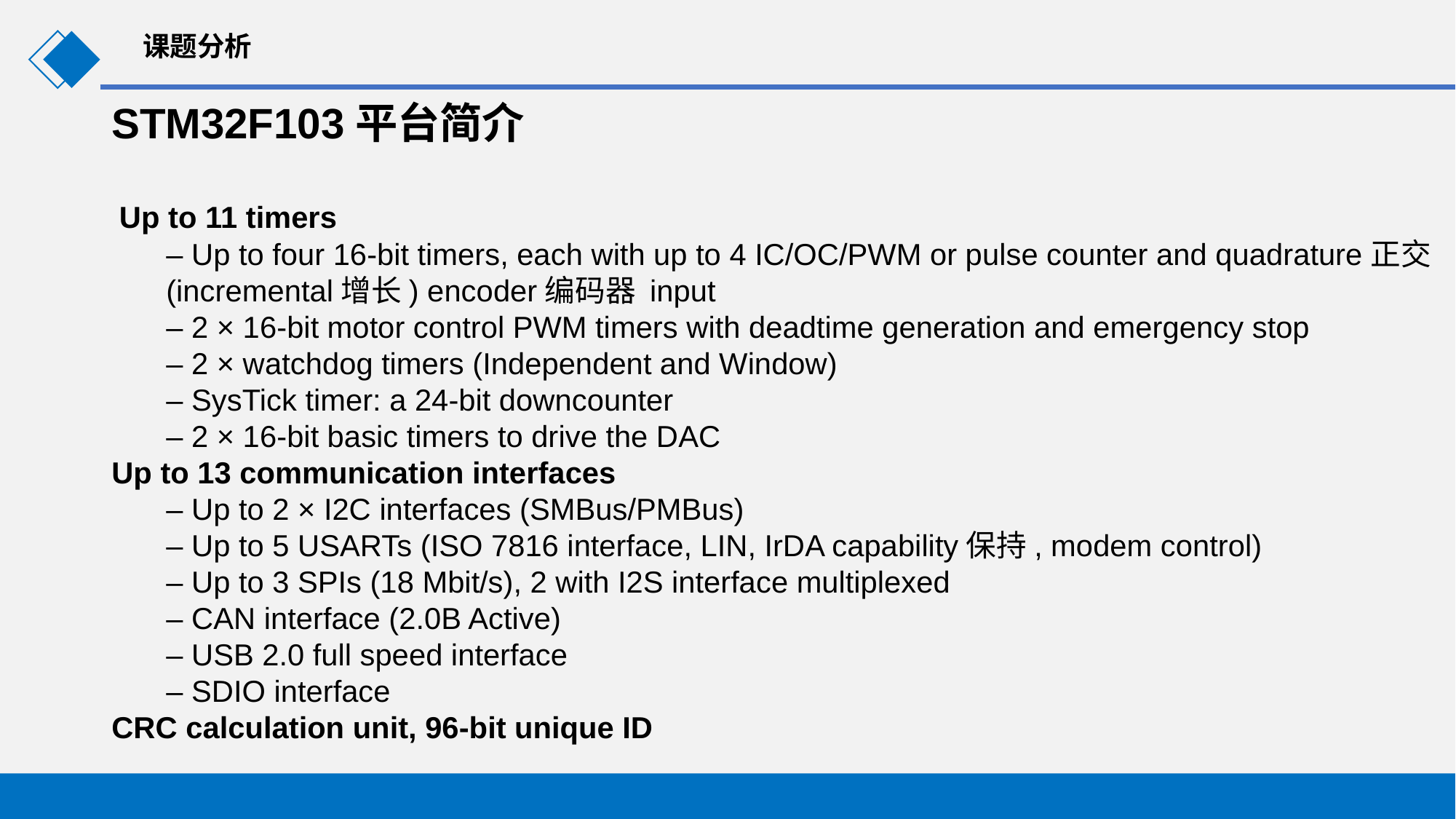

课题分析
STM32F103平台简介

 Up to 11 timers
– Up to four 16-bit timers, each with up to 4 IC/OC/PWM or pulse counter and quadrature正交 (incremental增长) encoder编码器 input
– 2 × 16-bit motor control PWM timers with deadtime generation and emergency stop
– 2 × watchdog timers (Independent and Window)
– SysTick timer: a 24-bit downcounter
– 2 × 16-bit basic timers to drive the DAC
Up to 13 communication interfaces
– Up to 2 × I2C interfaces (SMBus/PMBus)
– Up to 5 USARTs (ISO 7816 interface, LIN, IrDA capability保持, modem control)
– Up to 3 SPIs (18 Mbit/s), 2 with I2S interface multiplexed
– CAN interface (2.0B Active)
– USB 2.0 full speed interface
– SDIO interface
CRC calculation unit, 96-bit unique ID